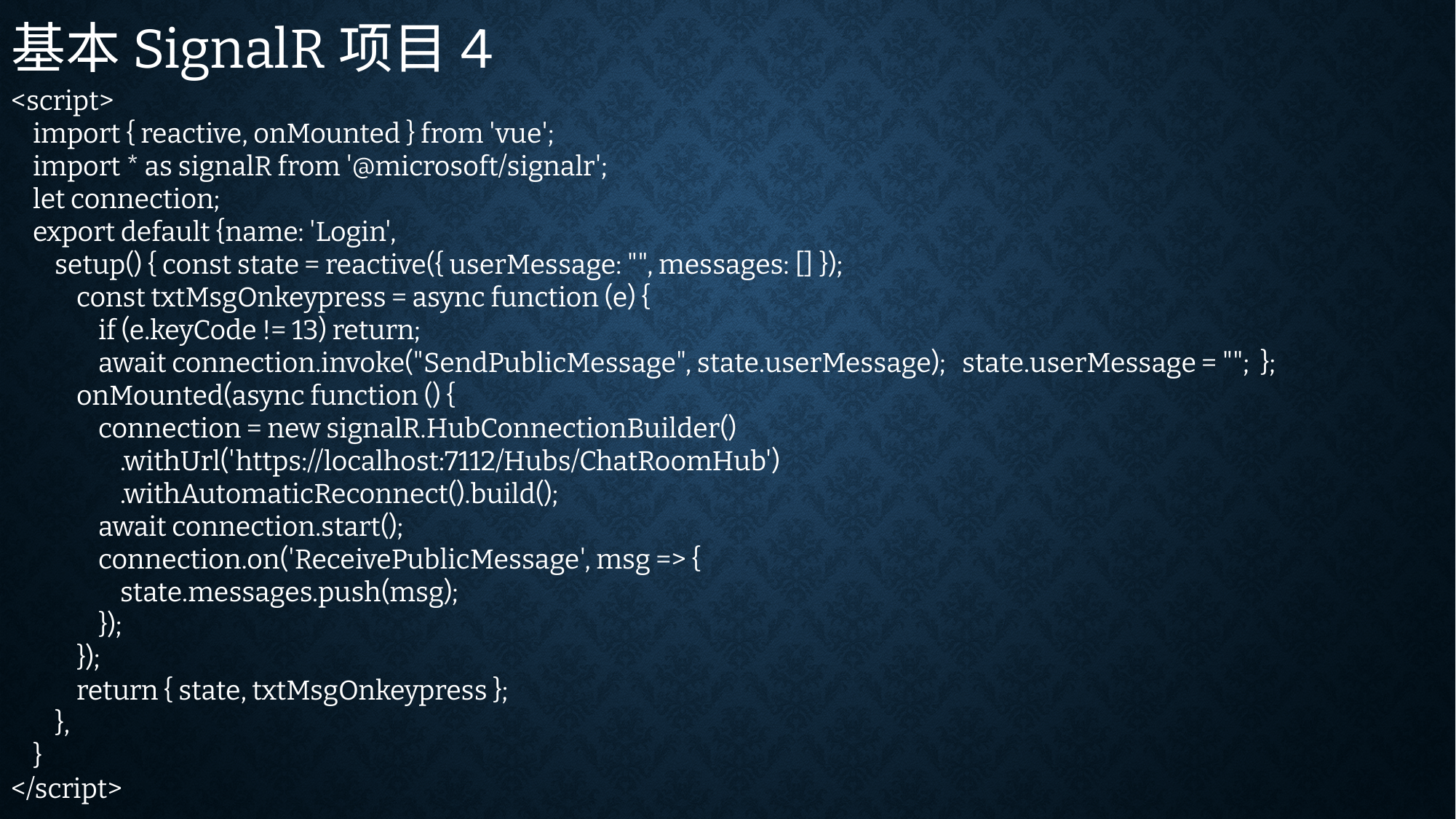

基本SignalR项目4
<script>
    import { reactive, onMounted } from 'vue';
    import * as signalR from '@microsoft/signalr';
    let connection;
    export default {name: 'Login',
        setup() { const state = reactive({ userMessage: "", messages: [] });
            const txtMsgOnkeypress = async function (e) {
                if (e.keyCode != 13) return;
                await connection.invoke("SendPublicMessage", state.userMessage);   state.userMessage = "";  };
            onMounted(async function () {
                connection = new signalR.HubConnectionBuilder()
                    .withUrl('https://localhost:7112/Hubs/ChatRoomHub')
                    .withAutomaticReconnect().build();
                await connection.start();
                connection.on('ReceivePublicMessage', msg => {
                    state.messages.push(msg);
                });
            });
            return { state, txtMsgOnkeypress };
        },
    }
</script>